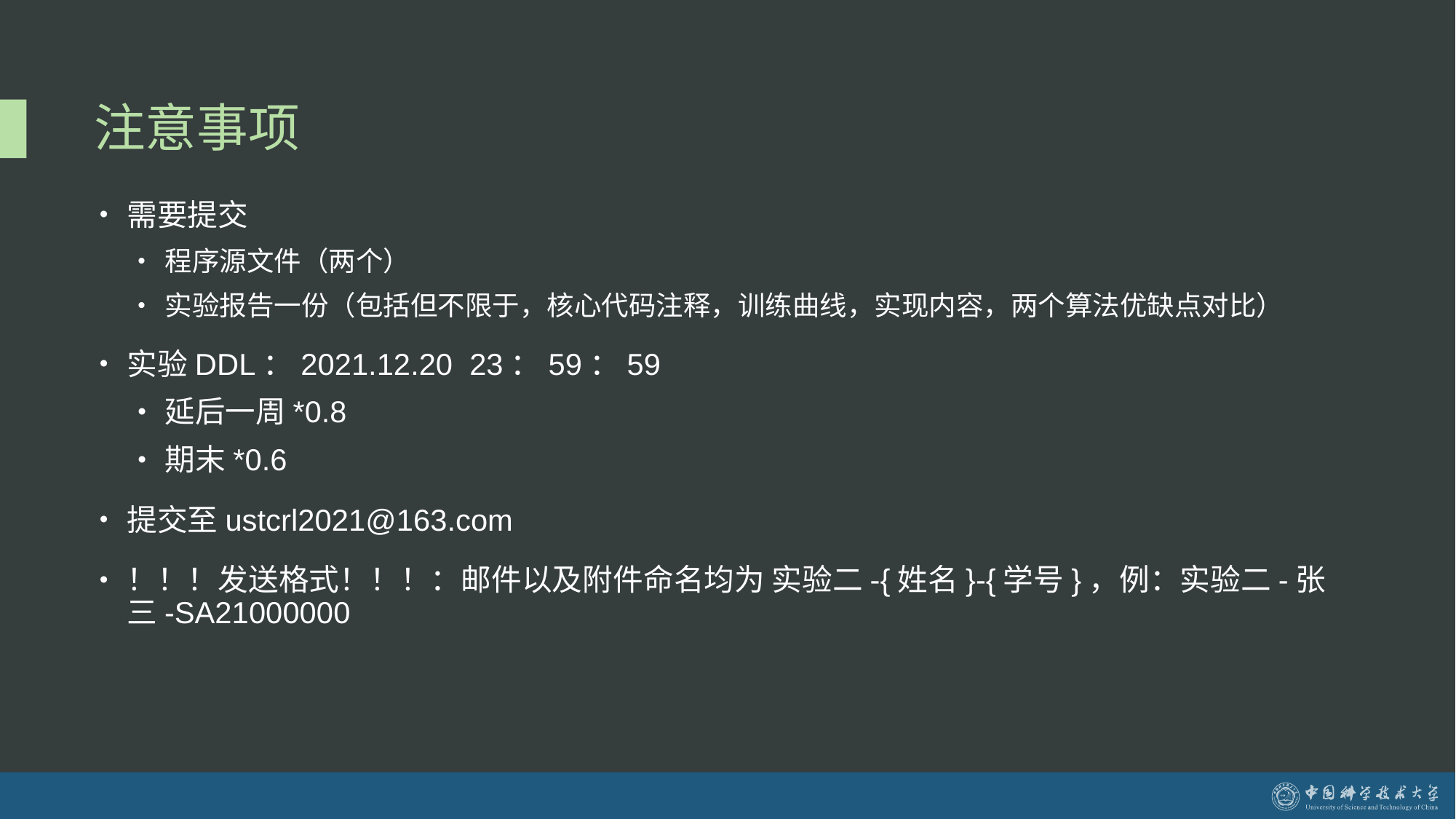

# 注意事项
需要提交
程序源文件（两个）
实验报告一份（包括但不限于，核心代码注释，训练曲线，实现内容，两个算法优缺点对比）
实验DDL：2021.12.20  23：59：59
延后一周*0.8
期末*0.6
提交至ustcrl2021@163.com
！！！发送格式！！！：邮件以及附件命名均为 实验二-{姓名}-{学号}，例：实验二-张三-SA21000000